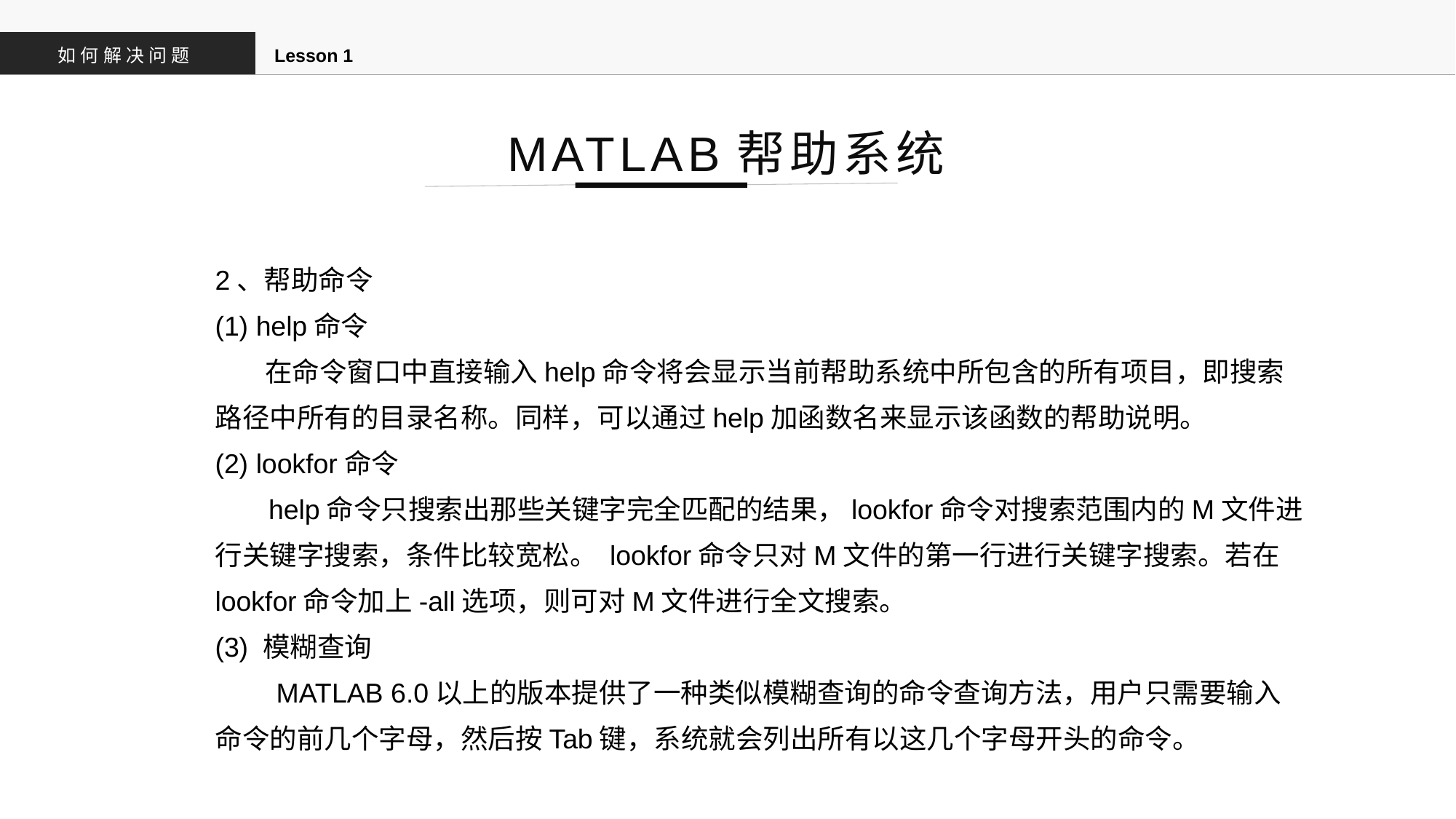

如何解决问题
Lesson 1
MATLAB帮助系统

2、帮助命令
(1) help命令
       在命令窗口中直接输入help命令将会显示当前帮助系统中所包含的所有项目，即搜索路径中所有的目录名称。同样，可以通过help加函数名来显示该函数的帮助说明。
(2) lookfor命令
       help命令只搜索出那些关键字完全匹配的结果，lookfor命令对搜索范围内的M文件进行关键字搜索，条件比较宽松。 lookfor命令只对M文件的第一行进行关键字搜索。若在lookfor命令加上-all选项，则可对M文件进行全文搜索。
(3) 模糊查询
        MATLAB 6.0以上的版本提供了一种类似模糊查询的命令查询方法，用户只需要输入命令的前几个字母，然后按Tab键，系统就会列出所有以这几个字母开头的命令。